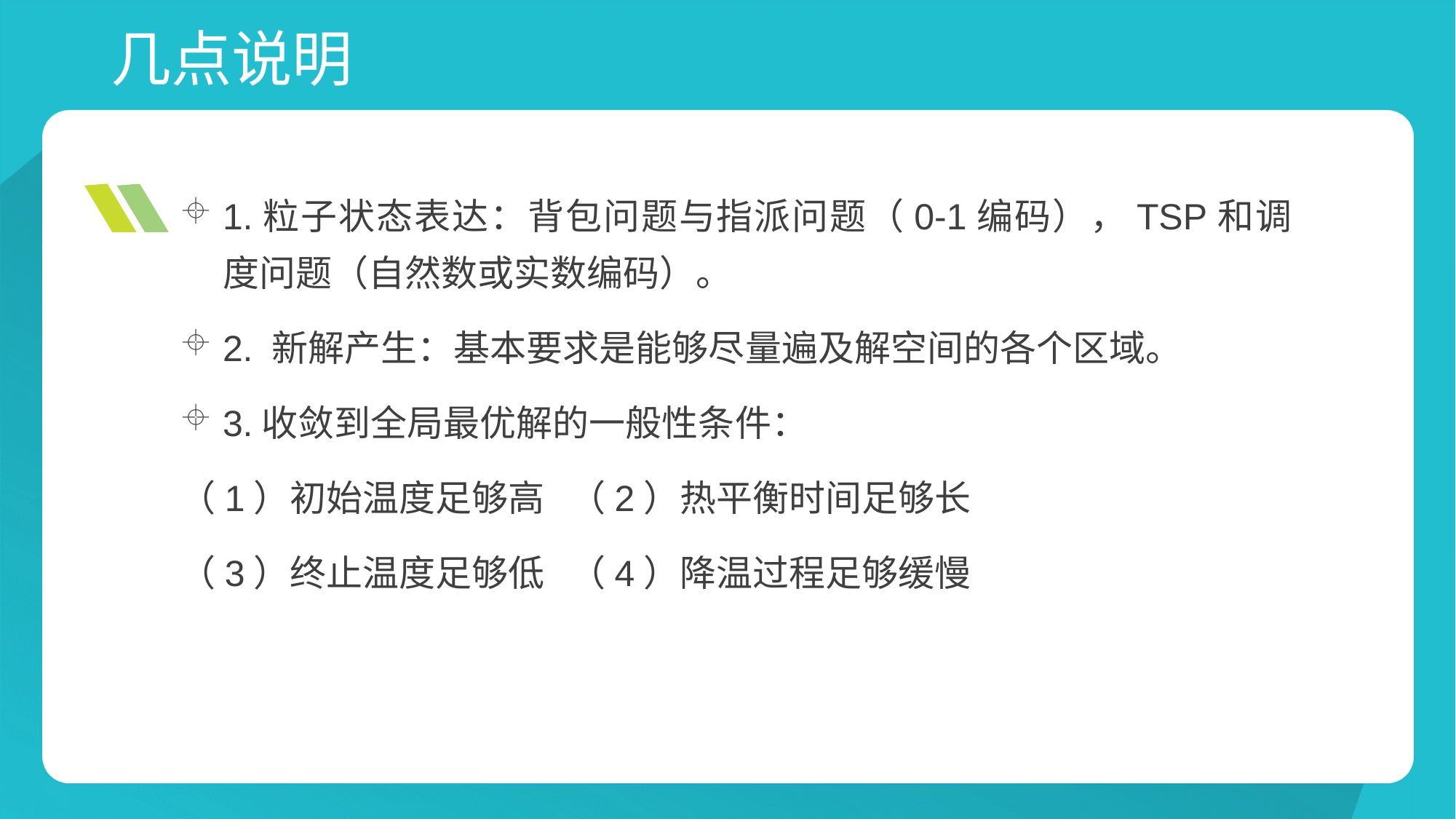

# 几点说明
1.粒子状态表达：背包问题与指派问题（0-1编码），TSP和调度问题（自然数或实数编码）。
2. 新解产生：基本要求是能够尽量遍及解空间的各个区域。
3.收敛到全局最优解的一般性条件：
（1）初始温度足够高   （2）热平衡时间足够长
（3）终止温度足够低   （4）降温过程足够缓慢